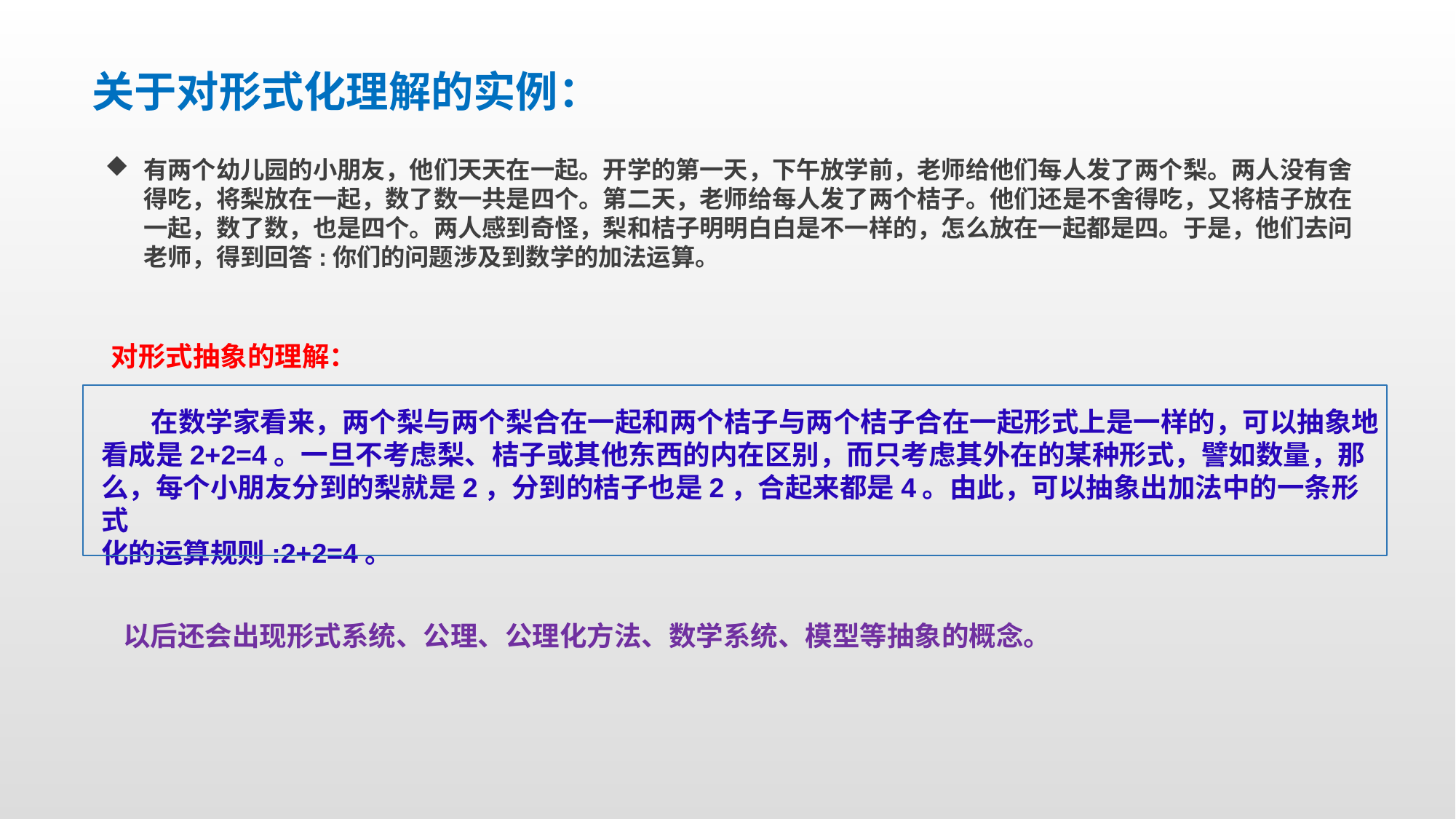

# 关于对形式化理解的实例：
有两个幼儿园的小朋友，他们天天在一起。开学的第一天，下午放学前，老师给他们每人发了两个梨。两人没有舍得吃，将梨放在一起，数了数一共是四个。第二天，老师给每人发了两个桔子。他们还是不舍得吃，又将桔子放在一起，数了数，也是四个。两人感到奇怪，梨和桔子明明白白是不一样的，怎么放在一起都是四。于是，他们去问老师，得到回答:你们的问题涉及到数学的加法运算。
对形式抽象的理解：

       在数学家看来，两个梨与两个梨合在一起和两个桔子与两个桔子合在一起形式上是一样的，可以抽象地看成是2+2=4。一旦不考虑梨、桔子或其他东西的内在区别，而只考虑其外在的某种形式，譬如数量，那么，每个小朋友分到的梨就是2，分到的桔子也是2，合起来都是4。由此，可以抽象出加法中的一条形式
化的运算规则:2+2=4。
以后还会出现形式系统、公理、公理化方法、数学系统、模型等抽象的概念。

3